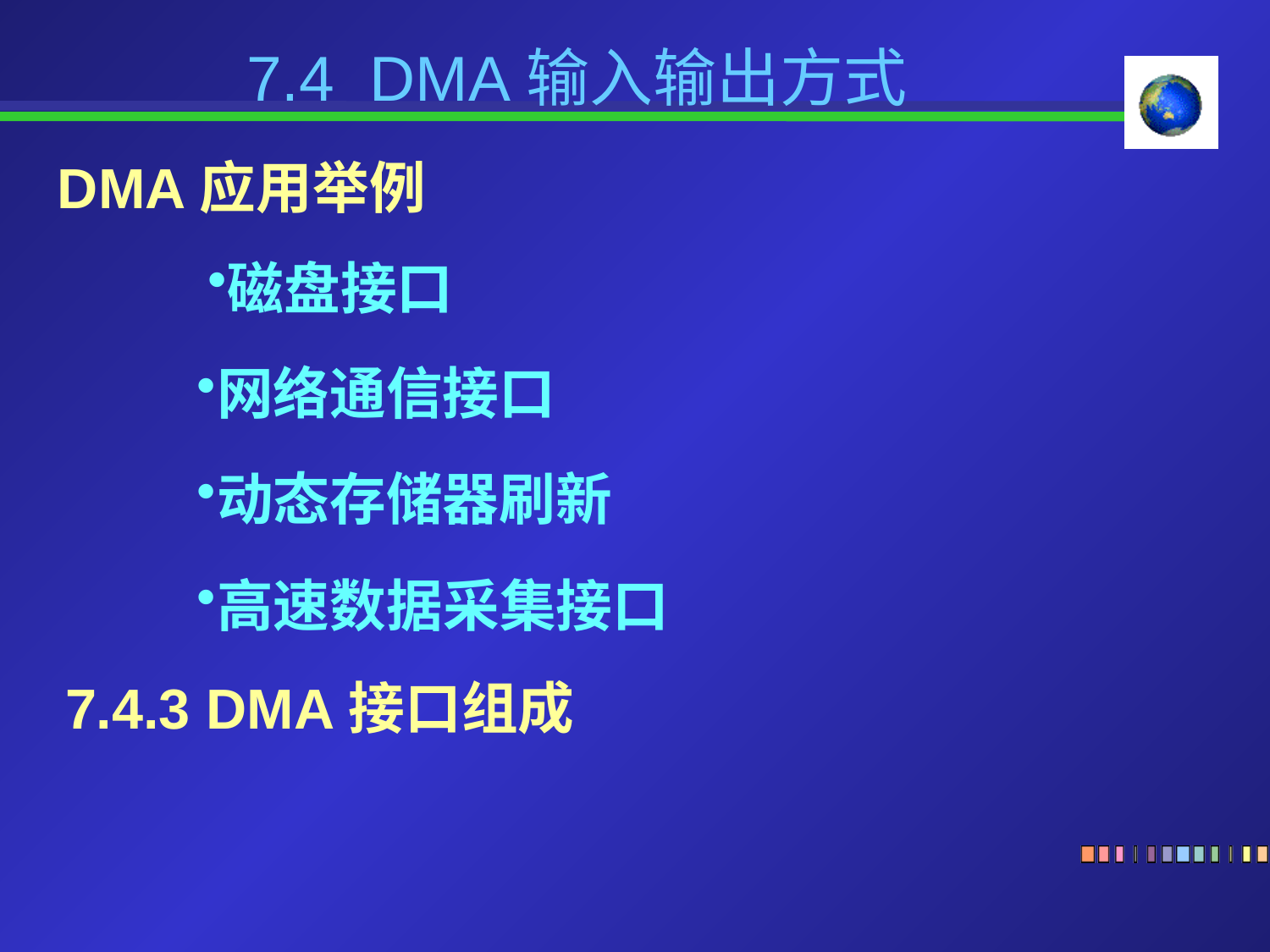

7.4  DMA输入输出方式

DMA应用举例
磁盘接口
网络通信接口
动态存储器刷新
高速数据采集接口
7.4.3 DMA接口组成
72